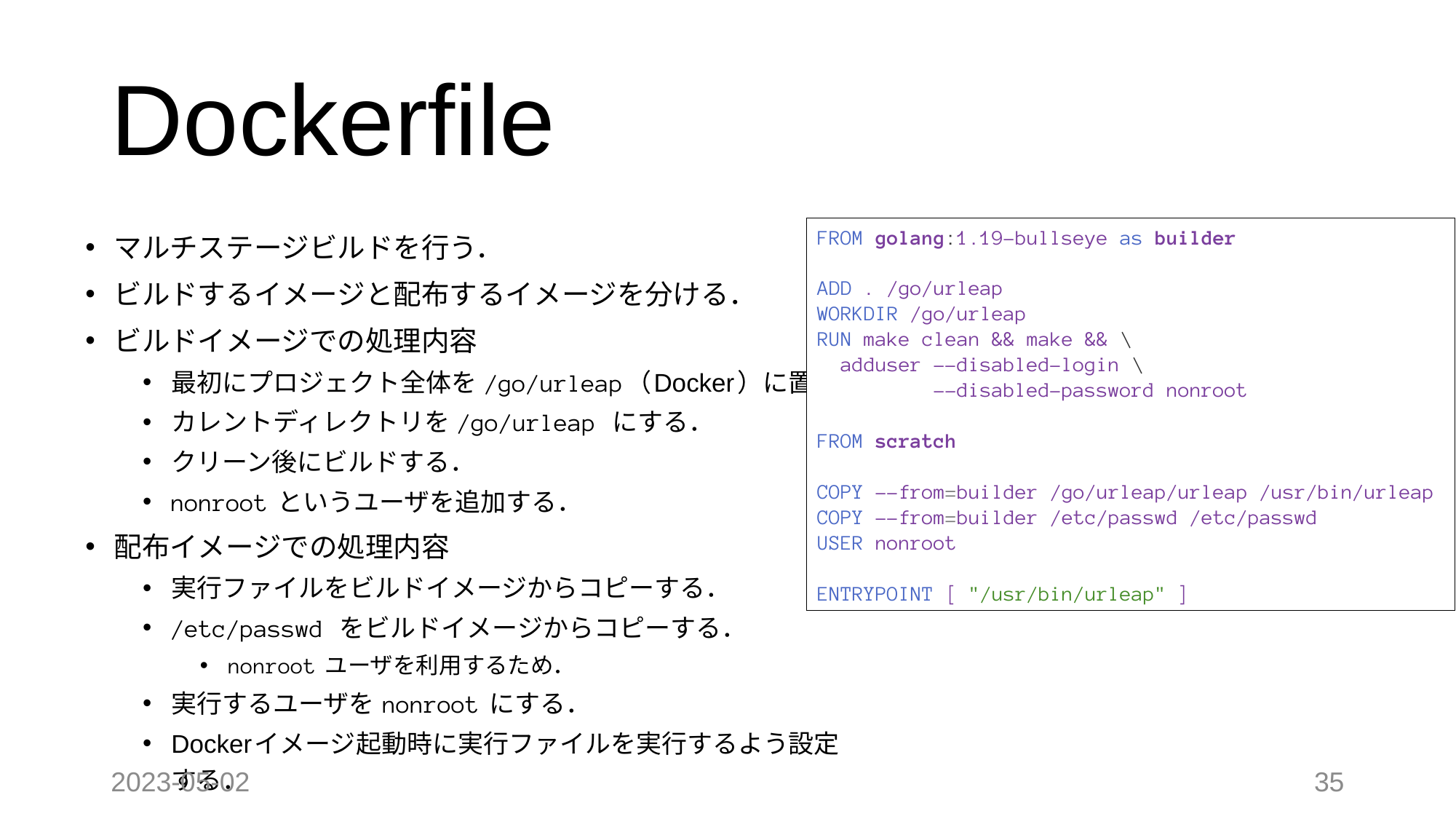

# Dockerfile
マルチステージビルドを行う．
ビルドするイメージと配布するイメージを分ける．
ビルドイメージでの処理内容
最初にプロジェクト全体を /go/urleap（Docker）に置く．
カレントディレクトリを /go/urleap にする．
クリーン後にビルドする．
nonroot というユーザを追加する．
配布イメージでの処理内容
実行ファイルをビルドイメージからコピーする．
/etc/passwd をビルドイメージからコピーする．
nonroot ユーザを利用するため．
実行するユーザを nonroot にする．
Dockerイメージ起動時に実行ファイルを実行するよう設定する．
FROM golang:1.19-bullseye as builder
ADD . /go/urleap
WORKDIR /go/urleap
RUN make clean && make && \
  adduser --disabled-login \
          --disabled-password nonroot
FROM scratch
COPY --from=builder /go/urleap/urleap /usr/bin/urleap
COPY --from=builder /etc/passwd /etc/passwd
USER nonroot
ENTRYPOINT [ "/usr/bin/urleap" ]
2023-05-02
35